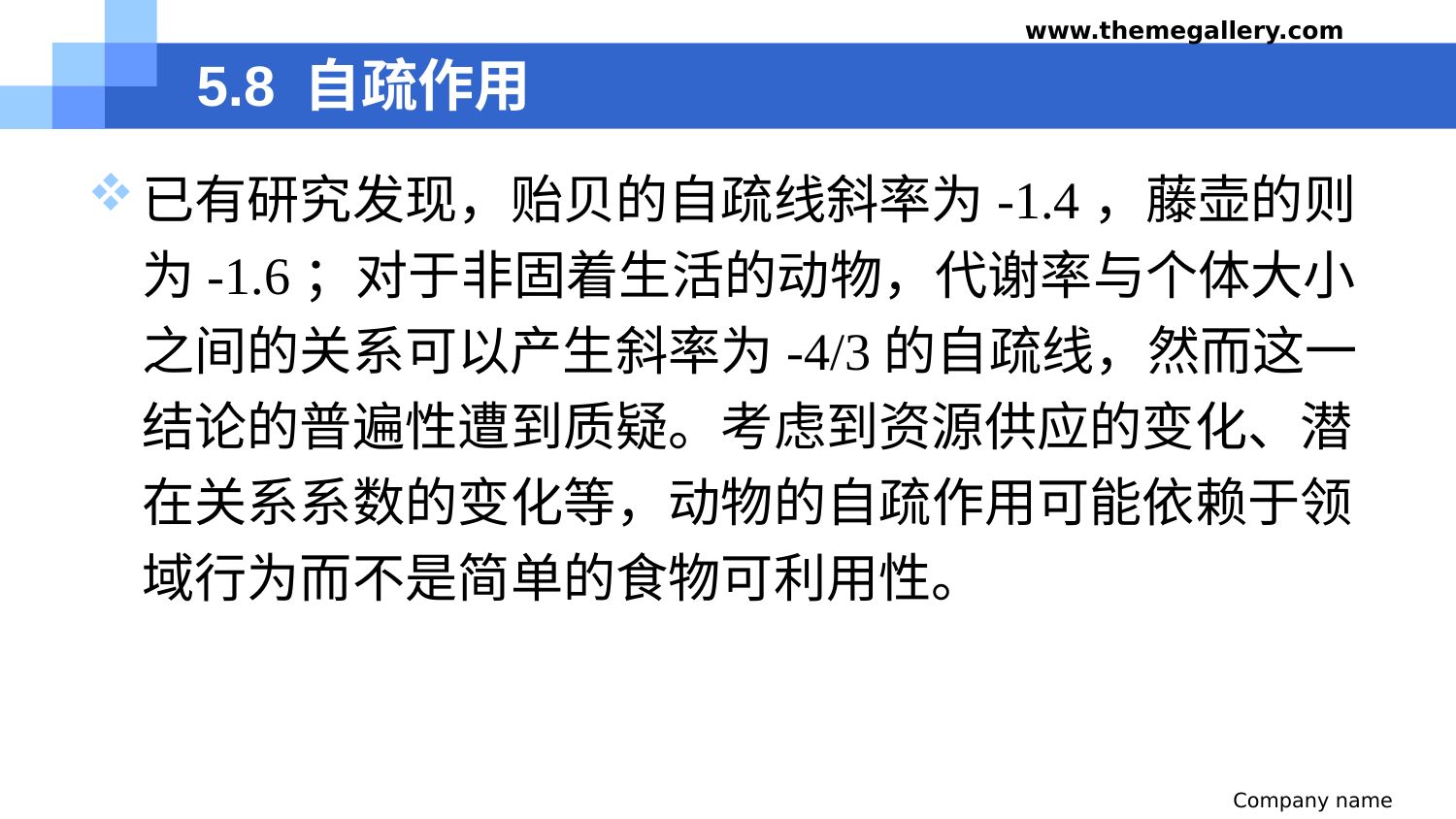

www.themegallery.com
# 5.8 自疏作用
已有研究发现，贻贝的自疏线斜率为-1.4，藤壶的则为-1.6；对于非固着生活的动物，代谢率与个体大小之间的关系可以产生斜率为-4/3的自疏线，然而这一结论的普遍性遭到质疑。考虑到资源供应的变化、潜在关系系数的变化等，动物的自疏作用可能依赖于领域行为而不是简单的食物可利用性。

Company name